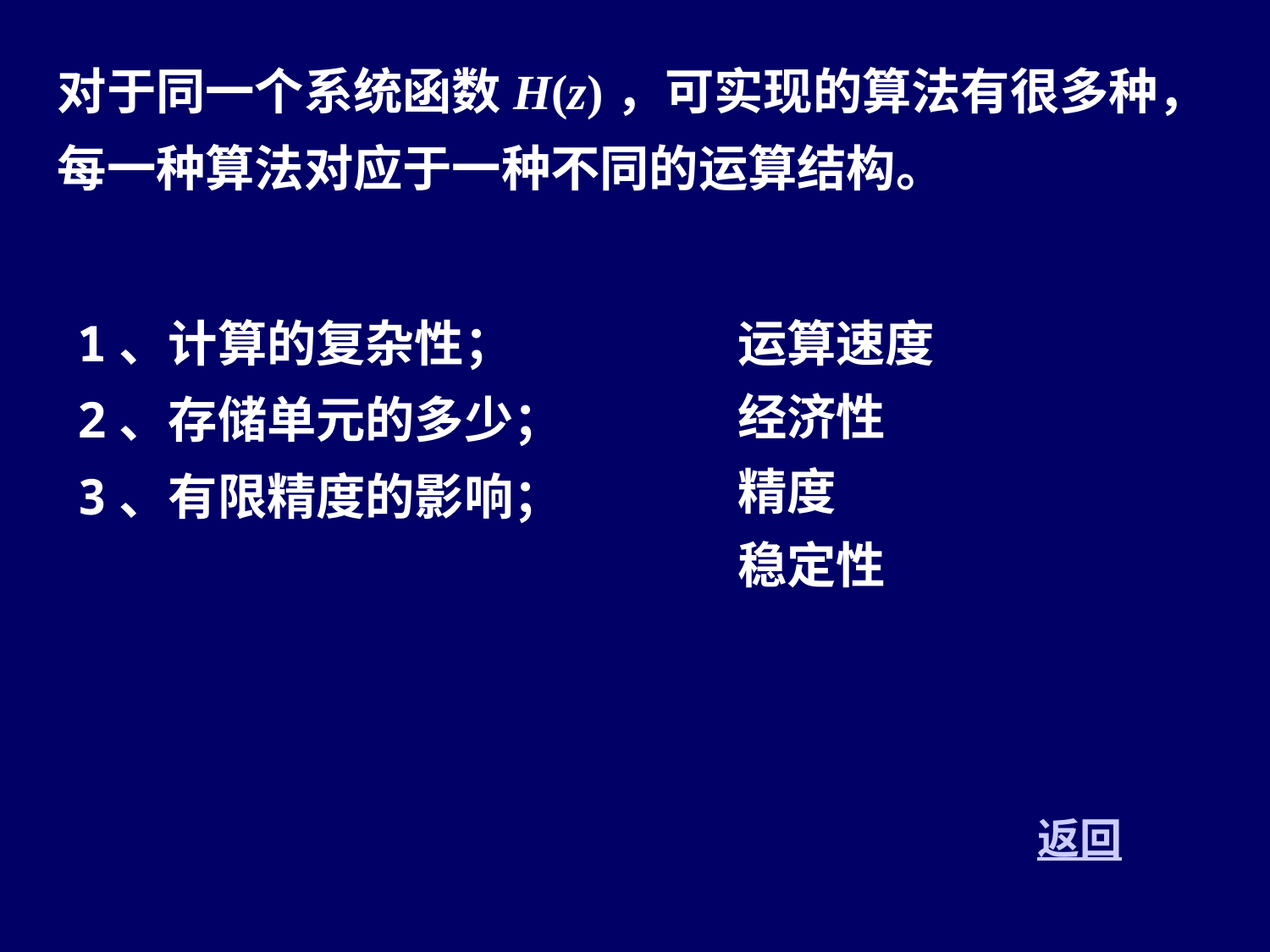

对于同一个系统函数H(z)，可实现的算法有很多种，每一种算法对应于一种不同的运算结构。
1、计算的复杂性；
2、存储单元的多少；
3、有限精度的影响；
运算速度
经济性
精度
稳定性
返回